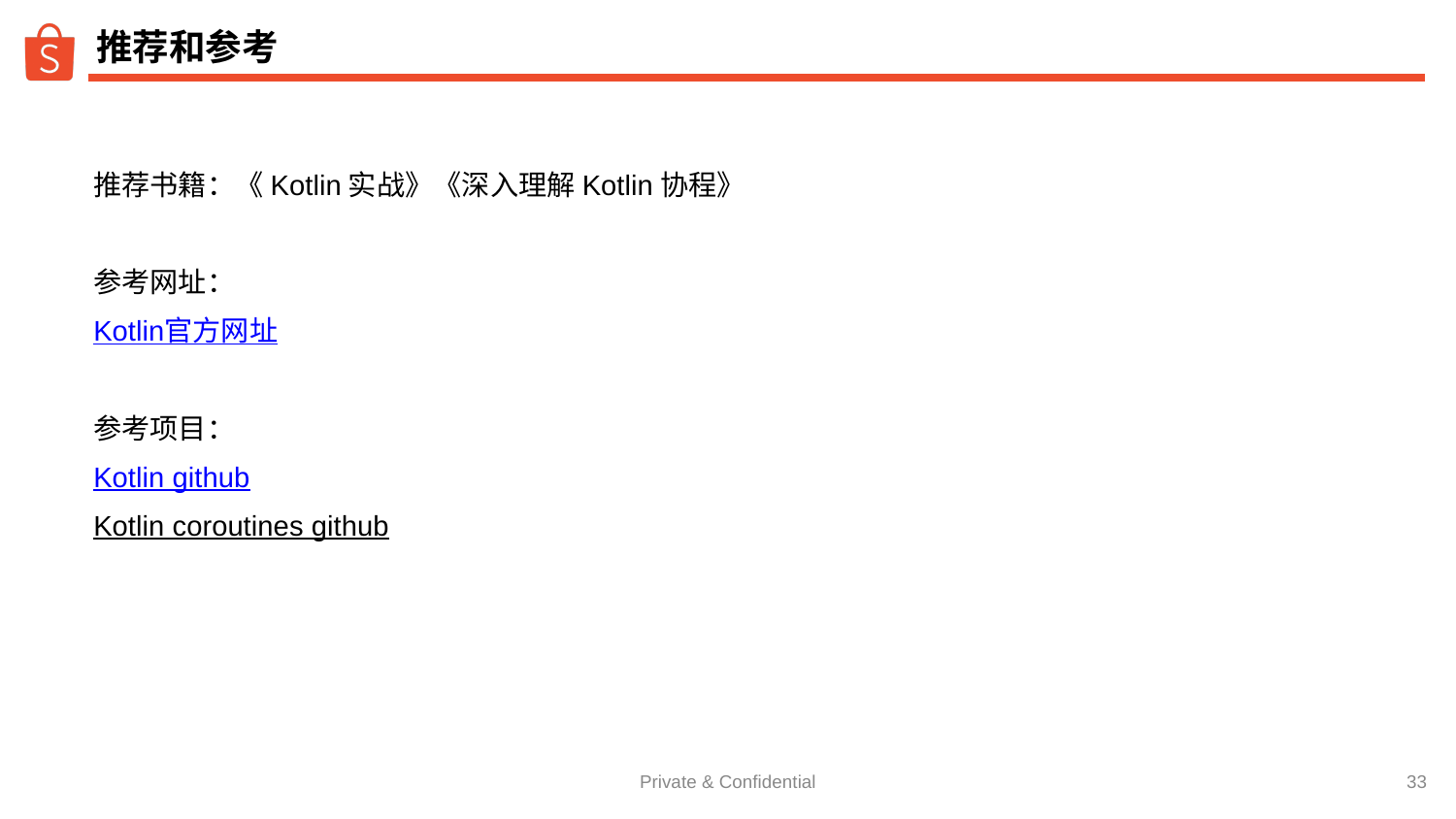

# 推荐和参考
推荐书籍：《Kotlin实战》《深入理解Kotlin协程》

参考网址：
Kotlin官方网址

参考项目：
Kotlin github
Kotlin coroutines github
33